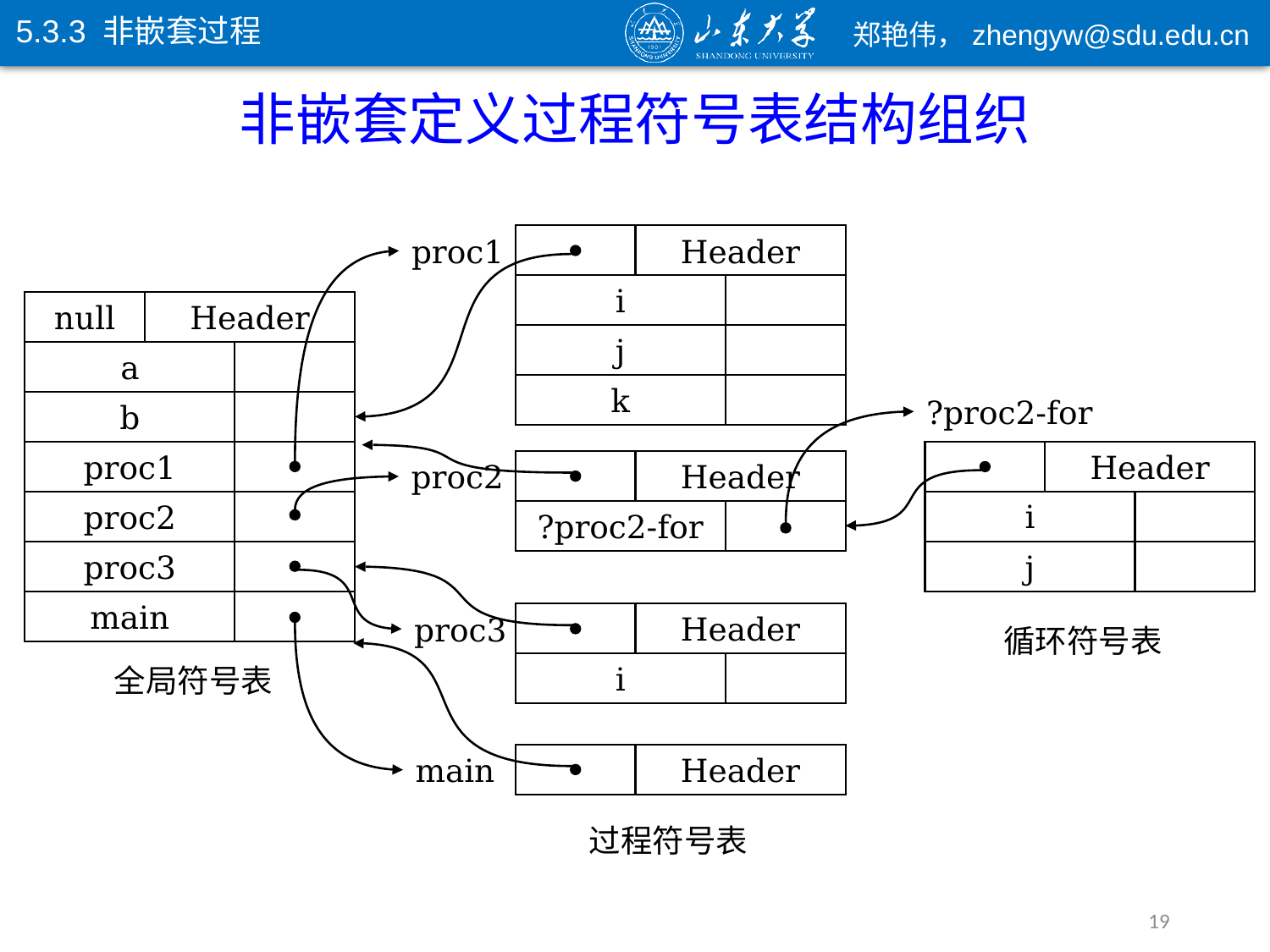

5.3.3 非嵌套过程
非嵌套定义过程符号表结构组织
proc1

Header

i

null
Header
j

a

k

?proc2-for
b

proc1

Header
proc2

Header

i

proc2

?proc2-for

j

proc3

main

proc3

Header

循环符号表

i

全局符号表
main

Header

过程符号表
19